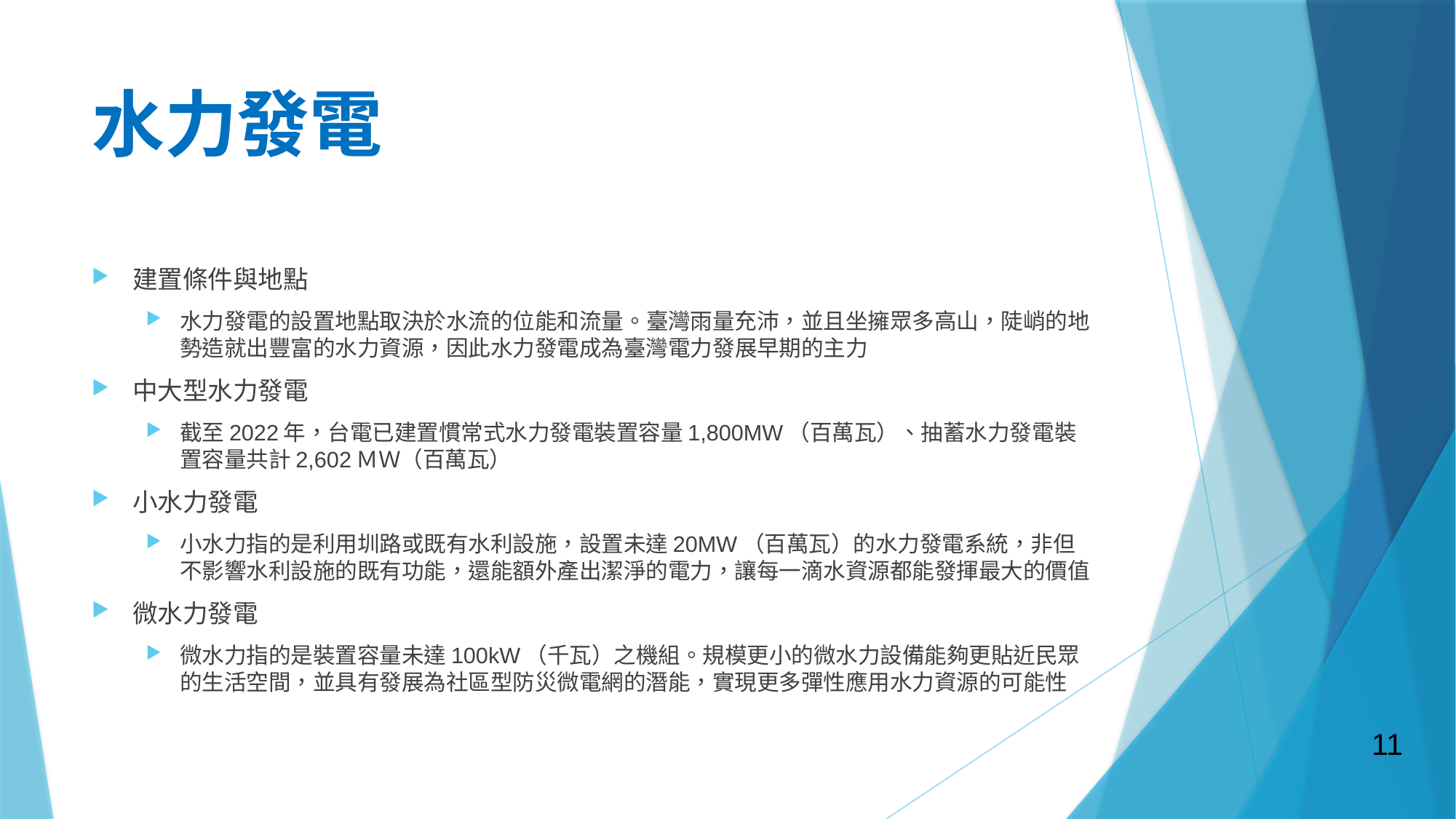

# 水力發電
建置條件與地點
水力發電的設置地點取決於水流的位能和流量。臺灣雨量充沛，並且坐擁眾多高山，陡峭的地勢造就出豐富的水力資源，因此水力發電成為臺灣電力發展早期的主力
中大型水力發電
截至2022年，台電已建置慣常式水力發電裝置容量1,800MW（百萬瓦）、抽蓄水力發電裝置容量共計2,602ＭＷ（百萬瓦）
小水力發電
小水力指的是利用圳路或既有水利設施，設置未達20MW（百萬瓦）的水力發電系統，非但不影響水利設施的既有功能，還能額外產出潔淨的電力，讓每一滴水資源都能發揮最大的價值
微水力發電
微水力指的是裝置容量未達100kW（千瓦）之機組。規模更小的微水力設備能夠更貼近民眾的生活空間，並具有發展為社區型防災微電網的潛能，實現更多彈性應用水力資源的可能性
11